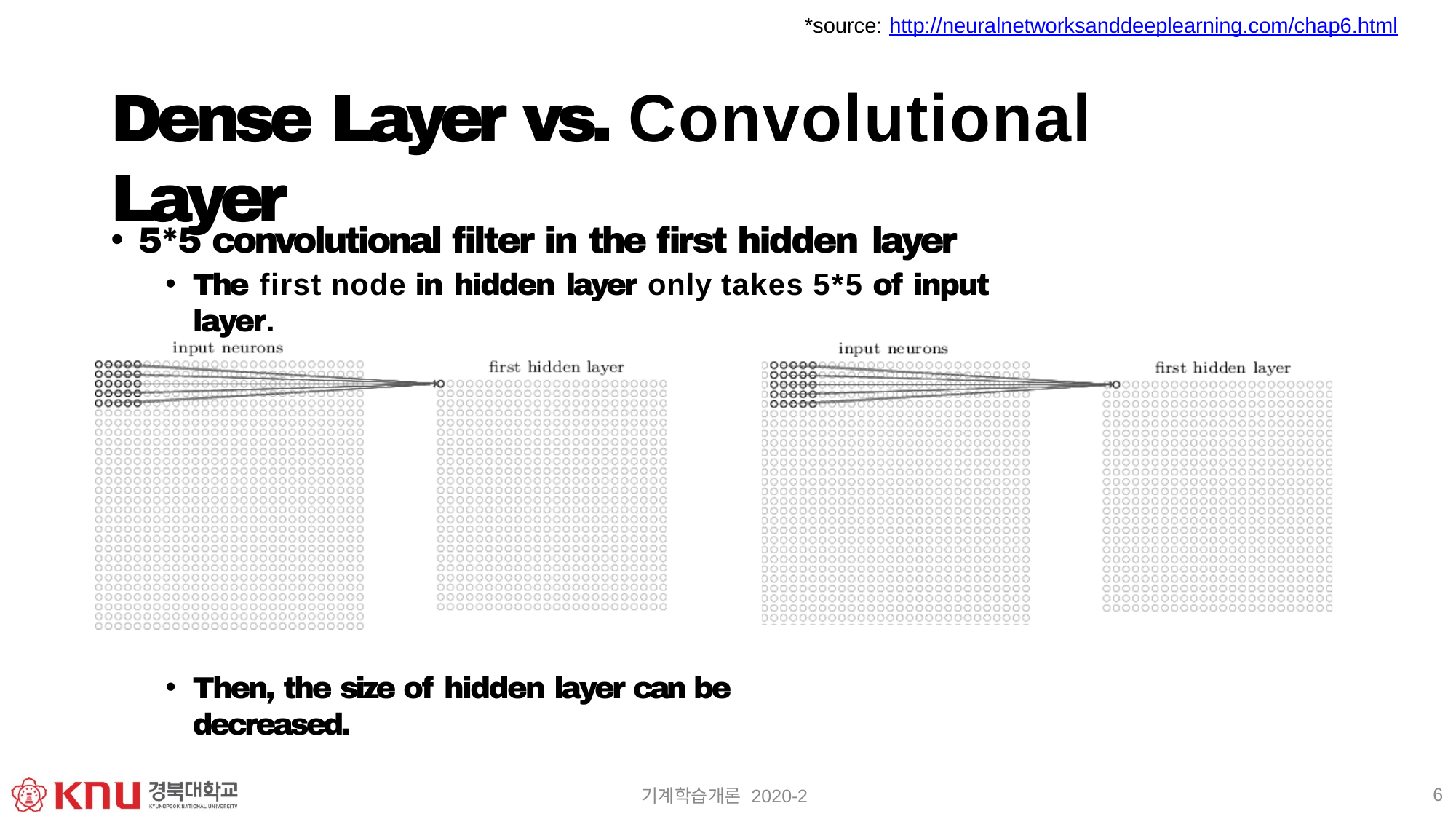

*source: http://neuralnetworksanddeeplearning.com/chap6.html
# Dense Layer vs. Convolutional Layer
5*5 convolutional filter in the first hidden layer
The first node in hidden layer only takes 5*5 of input layer.

Then, the size of hidden layer can be decreased.
6
기계학습개론 2020-2